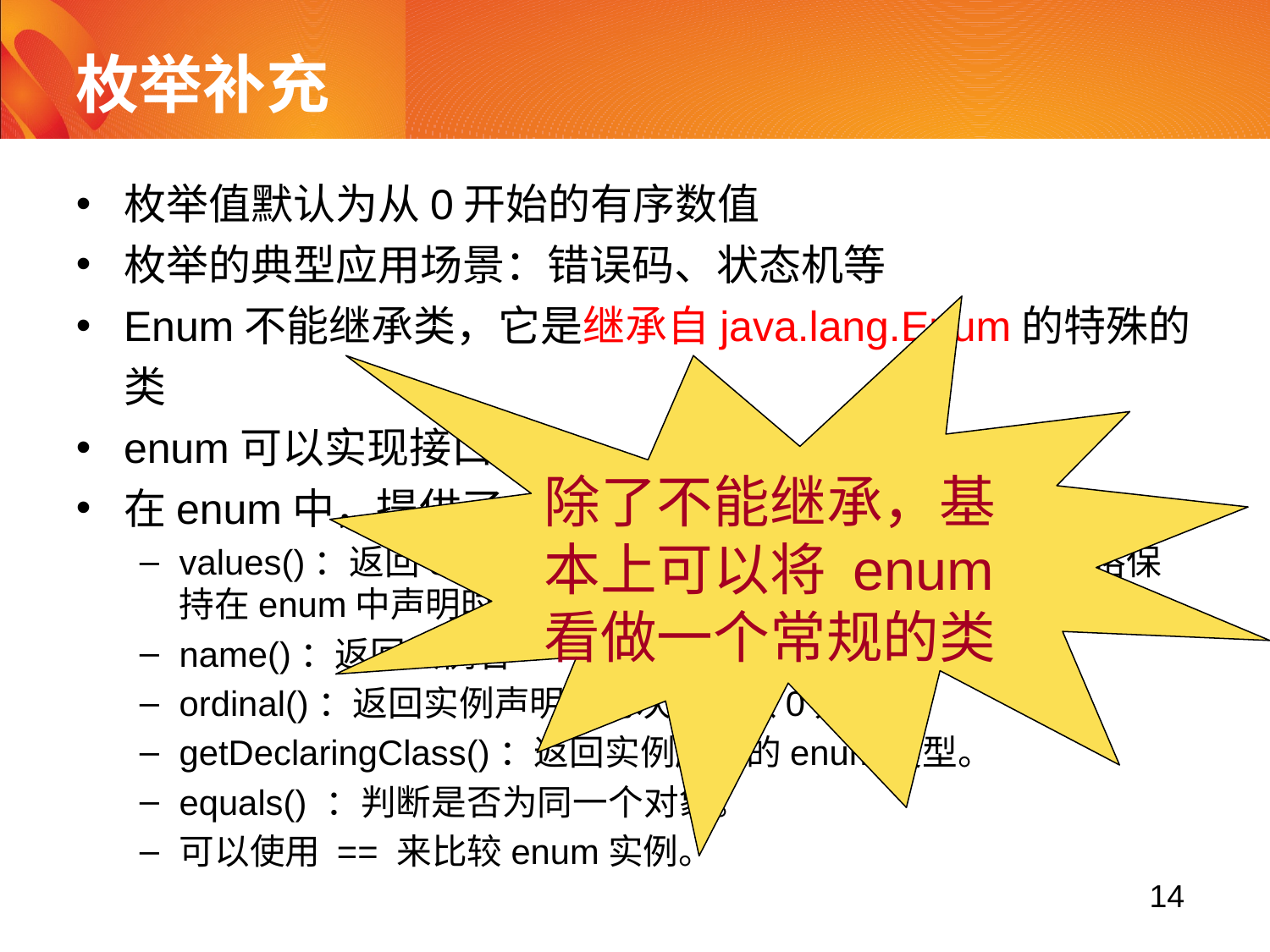

# 枚举补充
枚举值默认为从0开始的有序数值
枚举的典型应用场景：错误码、状态机等
Enum不能继承类，它是继承自java.lang.Enum的特殊的类
enum可以实现接口
在enum中，提供了一些基本方法
values()：返回enum实例的数组，而且该数组中的元素严格保持在enum中声明时的顺序。
name()：返回实例名
ordinal()：返回实例声明时的次序，从0开始。
getDeclaringClass()：返回实例所属的enum类型。
equals() ：判断是否为同一个对象。
可以使用 == 来比较enum实例。

除了不能继承，基本上可以将 enum 看做一个常规的类